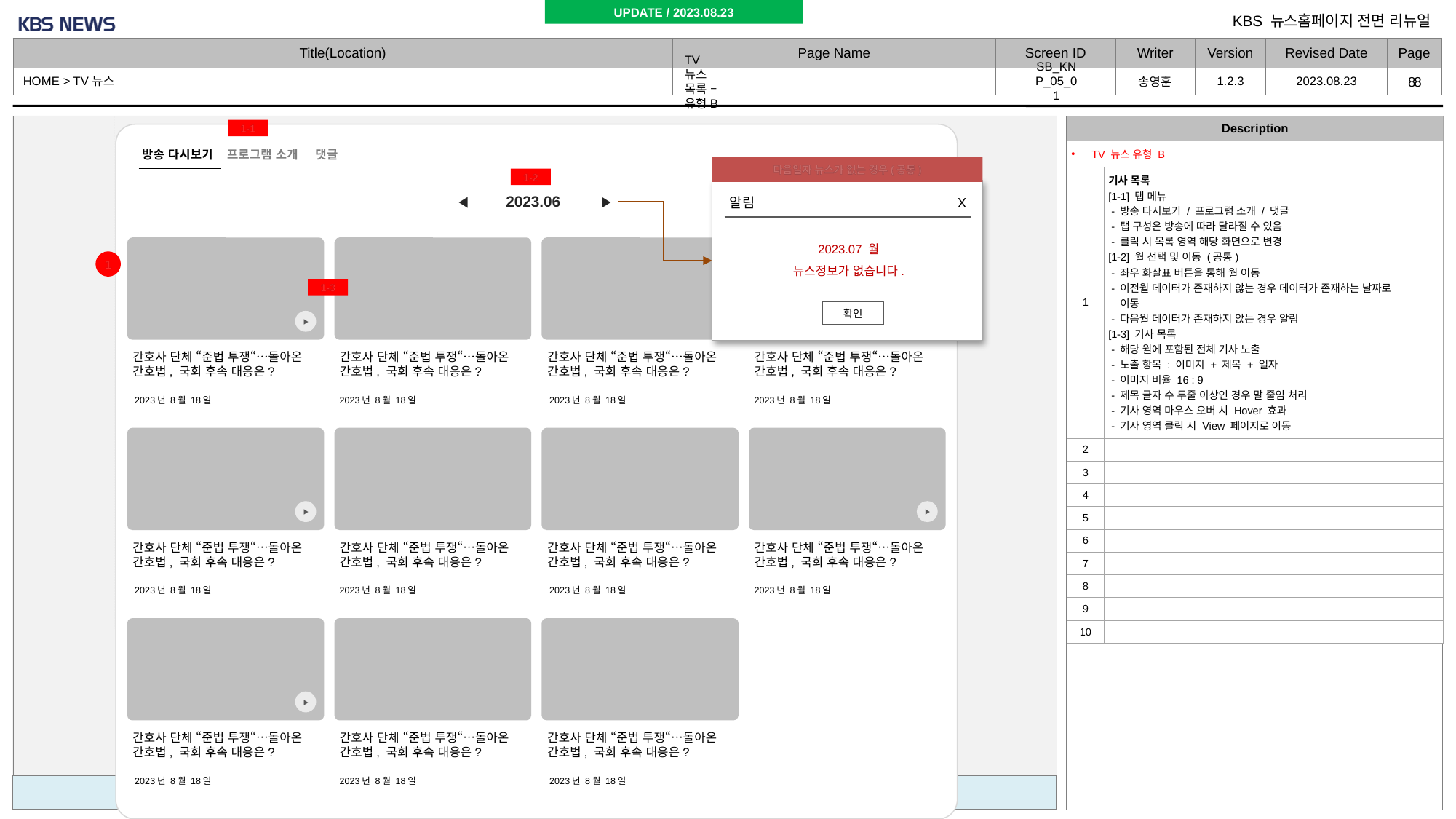

UPDATE / 2023.08.23
HOME > TV뉴스
SB_KNP_05_01
# TV 뉴스 목록 – 유형B
| Description |  |
| --- | --- |
| TV 뉴스 유형 B |  |
| 1 | 기사 목록 [1-1] 탭 메뉴 - 방송 다시보기 / 프로그램 소개 / 댓글 - 탭 구성은 방송에 따라 달라질 수 있음 - 클릭 시 목록 영역 해당 화면으로 변경 [1-2] 월 선택 및 이동 (공통) - 좌우 화살표 버튼을 통해 월 이동 - 이전월 데이터가 존재하지 않는 경우 데이터가 존재하는 날짜로 이동 - 다음월 데이터가 존재하지 않는 경우 알림 [1-3] 기사 목록 - 해당 월에 포함된 전체 기사 노출 - 노출 항목 : 이미지 + 제목 + 일자 - 이미지 비율 16 : 9 - 제목 글자 수 두줄 이상인 경우 말 줄임 처리 - 기사 영역 마우스 오버 시 Hover 효과 - 기사 영역 클릭 시 View 페이지로 이동 |
| 2 |  |
| 3 |  |
| 4 |  |
| 5 |  |
| 6 |  |
| 7 |  |
| 8 |  |
| 9 |  |
| 10 |  |
1-1

방송 다시보기    프로그램 소개     댓글
다음일자 뉴스가 없는 경우(공통)
1-2

알림
X
2023.07 월
뉴스정보가 없습니다.
확인
◀
2023.06
▶

1
1-3
 ▶
 ▶
간호사 단체 “준법 투쟁“…돌아온 간호법, 국회 후속 대응은?
간호사 단체 “준법 투쟁“…돌아온 간호법, 국회 후속 대응은?
간호사 단체 “준법 투쟁“…돌아온 간호법, 국회 후속 대응은?
간호사 단체 “준법 투쟁“…돌아온 간호법, 국회 후속 대응은?
2023년 8월 18일
2023년 8월 18일
2023년 8월 18일
2023년 8월 18일

 ▶
 ▶
간호사 단체 “준법 투쟁“…돌아온 간호법, 국회 후속 대응은?
간호사 단체 “준법 투쟁“…돌아온 간호법, 국회 후속 대응은?
간호사 단체 “준법 투쟁“…돌아온 간호법, 국회 후속 대응은?
간호사 단체 “준법 투쟁“…돌아온 간호법, 국회 후속 대응은?
2023년 8월 18일
2023년 8월 18일
2023년 8월 18일
2023년 8월 18일

 ▶
간호사 단체 “준법 투쟁“…돌아온 간호법, 국회 후속 대응은?
간호사 단체 “준법 투쟁“…돌아온 간호법, 국회 후속 대응은?
간호사 단체 “준법 투쟁“…돌아온 간호법, 국회 후속 대응은?
2023년 8월 18일
2023년 8월 18일
2023년 8월 18일